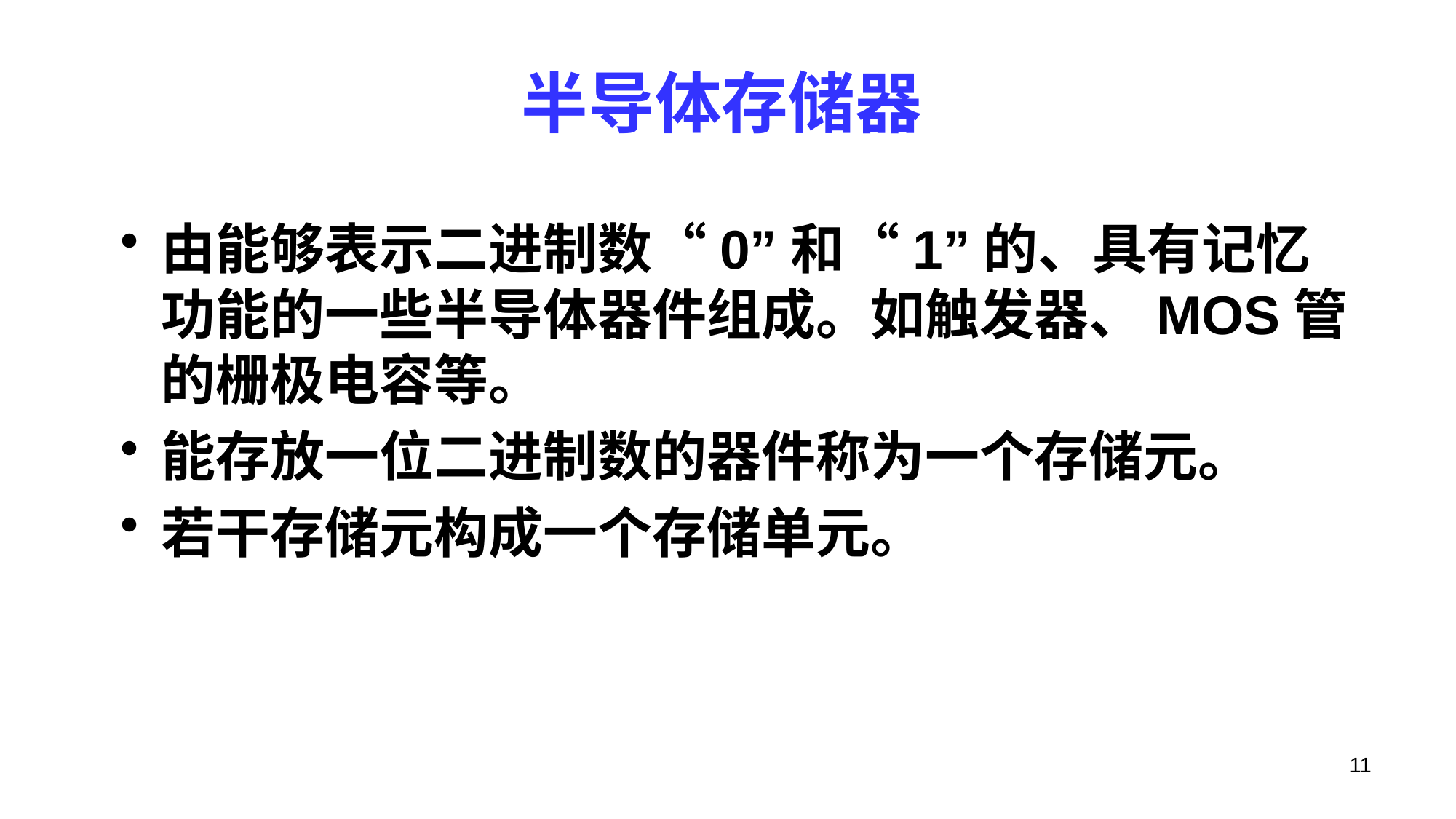

# 半导体存储器
由能够表示二进制数“0”和“1”的、具有记忆功能的一些半导体器件组成。如触发器、MOS管的栅极电容等。
能存放一位二进制数的器件称为一个存储元。
若干存储元构成一个存储单元。
11